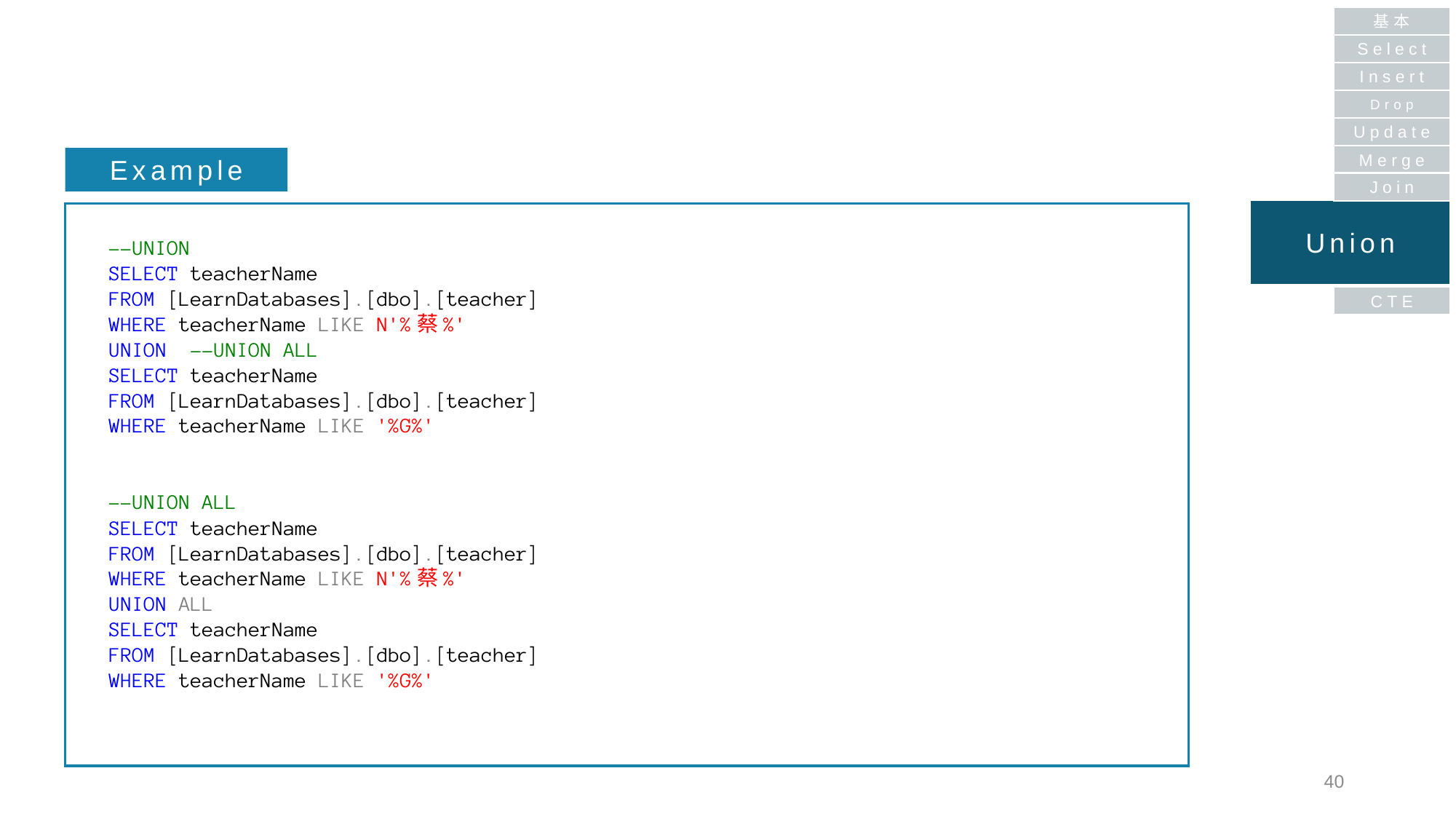

基本
Select
Insert
Drop
Update
Merge
Example
Join
Union

--UNION
SELECT teacherName
FROM [LearnDatabases].[dbo].[teacher]
WHERE teacherName LIKE N'%蔡%'
UNION  --UNION ALL
SELECT teacherName
FROM [LearnDatabases].[dbo].[teacher]
WHERE teacherName LIKE '%G%'

--UNION ALL
SELECT teacherName
FROM [LearnDatabases].[dbo].[teacher]
WHERE teacherName LIKE N'%蔡%'
UNION ALL
SELECT teacherName
FROM [LearnDatabases].[dbo].[teacher]
WHERE teacherName LIKE '%G%'
CTE
40